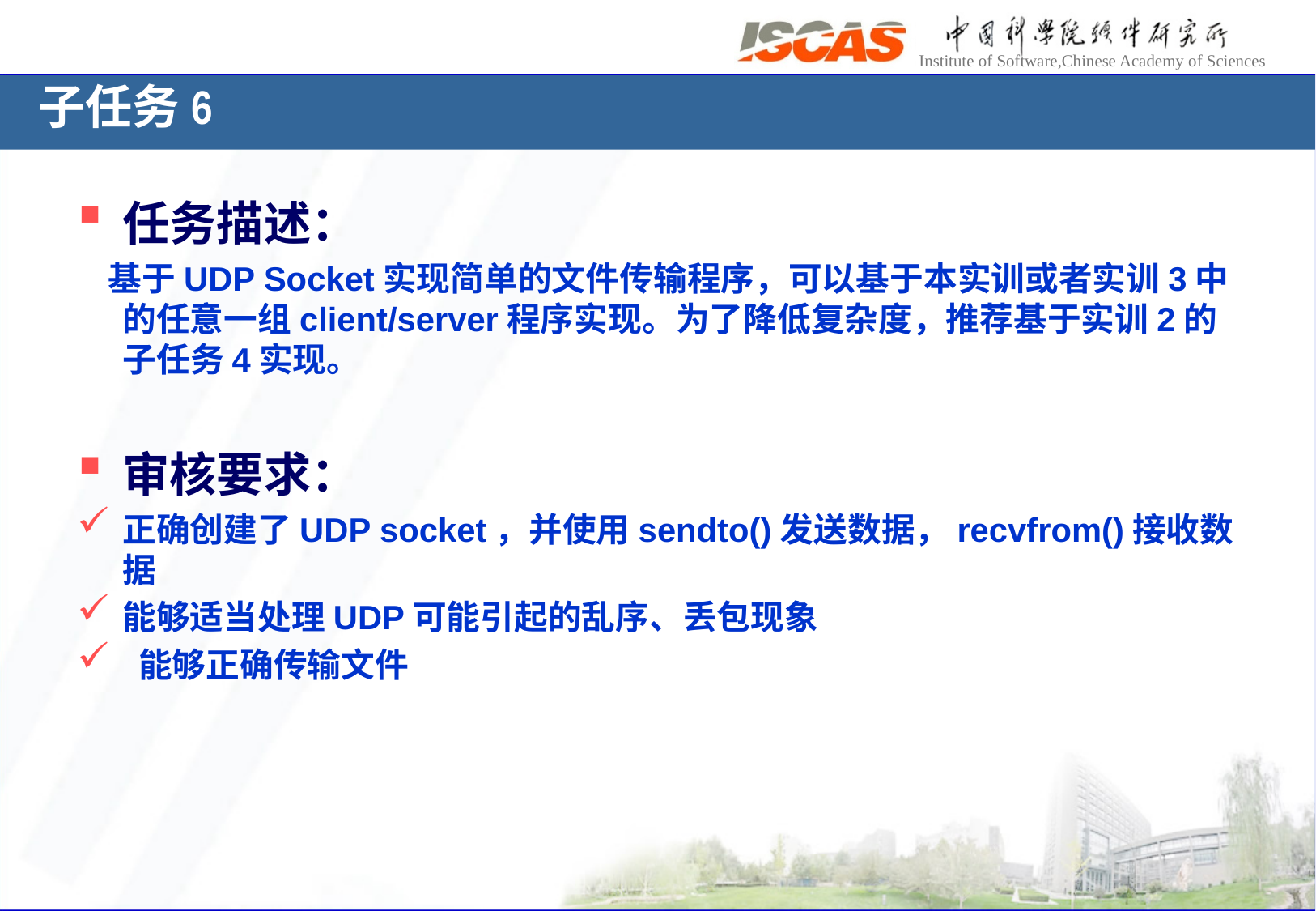

子任务6
任务描述：
   基于UDP Socket实现简单的文件传输程序，可以基于本实训或者实训3中的任意一组client/server程序实现。为了降低复杂度，推荐基于实训2的子任务4实现。

审核要求：
正确创建了UDP socket，并使用sendto()发送数据，recvfrom()接收数据
能够适当处理UDP可能引起的乱序、丢包现象
 能够正确传输文件